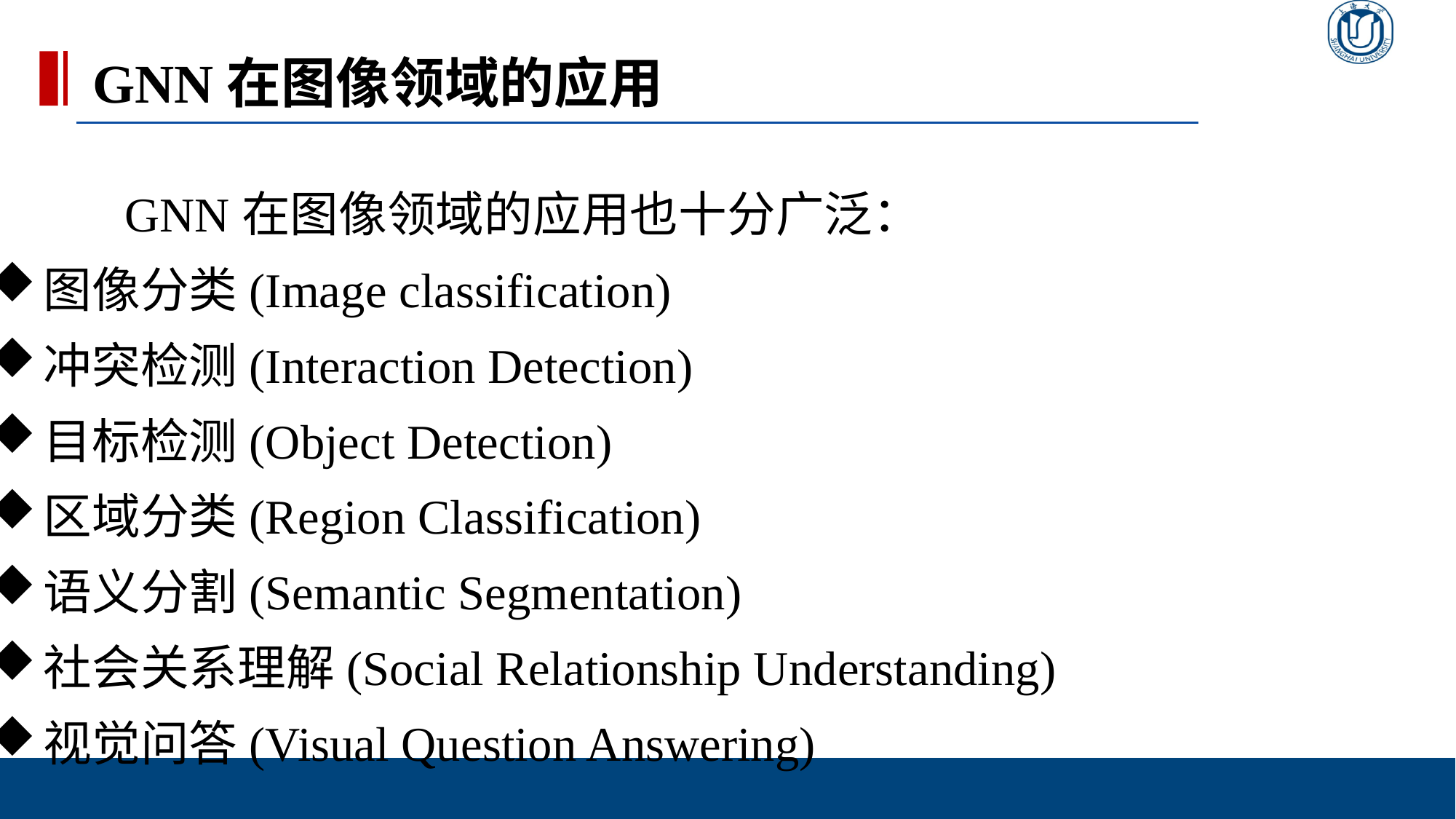

GNN在图像领域的应用
GNN在图像领域的应用也十分广泛：
图像分类(Image classification)
冲突检测(Interaction Detection)
目标检测(Object Detection)
区域分类(Region Classification)
语义分割(Semantic Segmentation)
社会关系理解(Social Relationship Understanding)
视觉问答(Visual Question Answering)